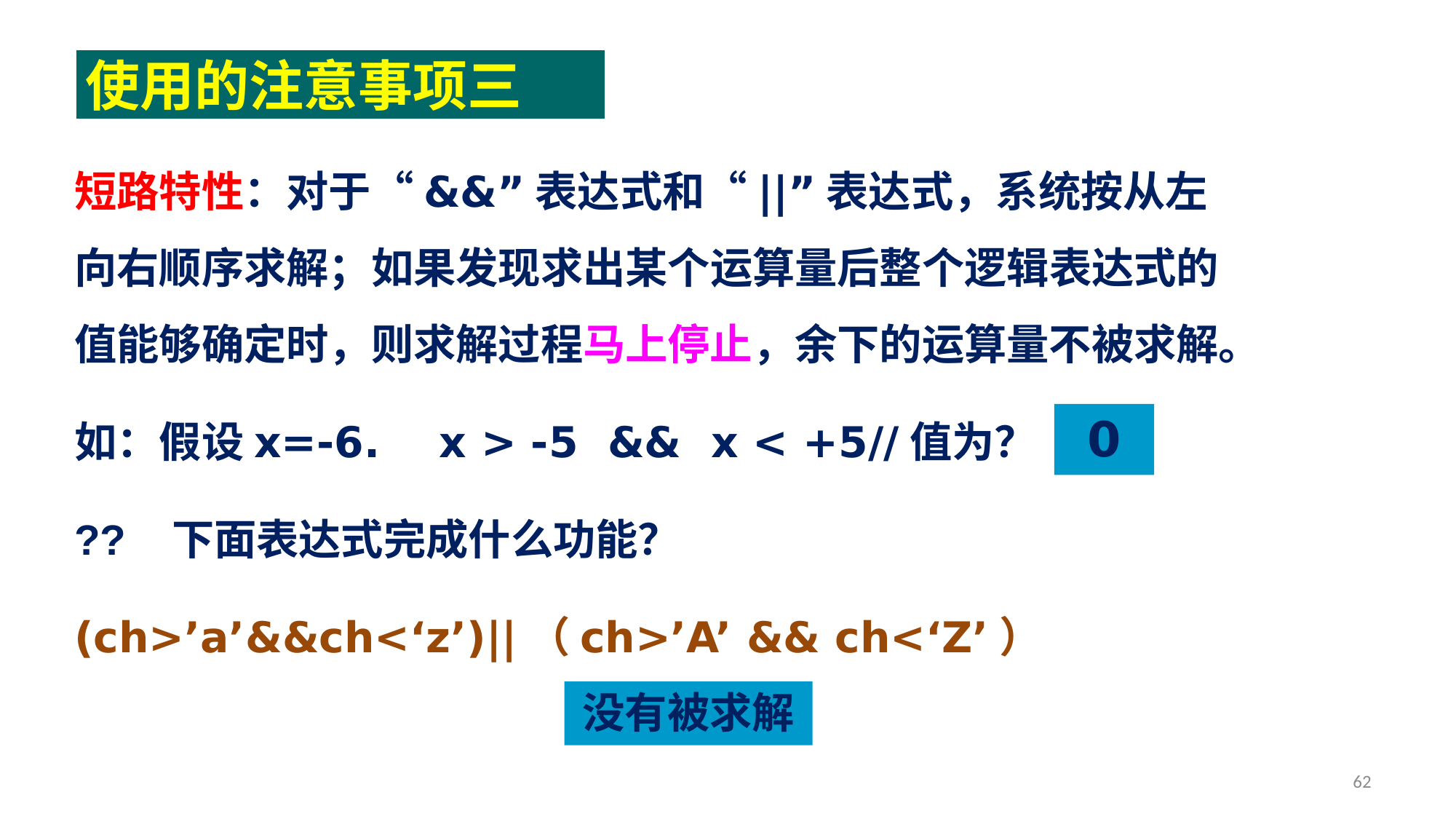

使用的注意事项三
短路特性：对于“&&”表达式和“||”表达式，系统按从左向右顺序求解；如果发现求出某个运算量后整个逻辑表达式的值能够确定时，则求解过程马上停止，余下的运算量不被求解。
如：假设x=-6.    x > -5  &&  x < +5//值为？
??   下面表达式完成什么功能？
(ch>’a’&&ch<‘z’)||（ch>’A’ && ch<‘Z’）
0
没有被求解
62